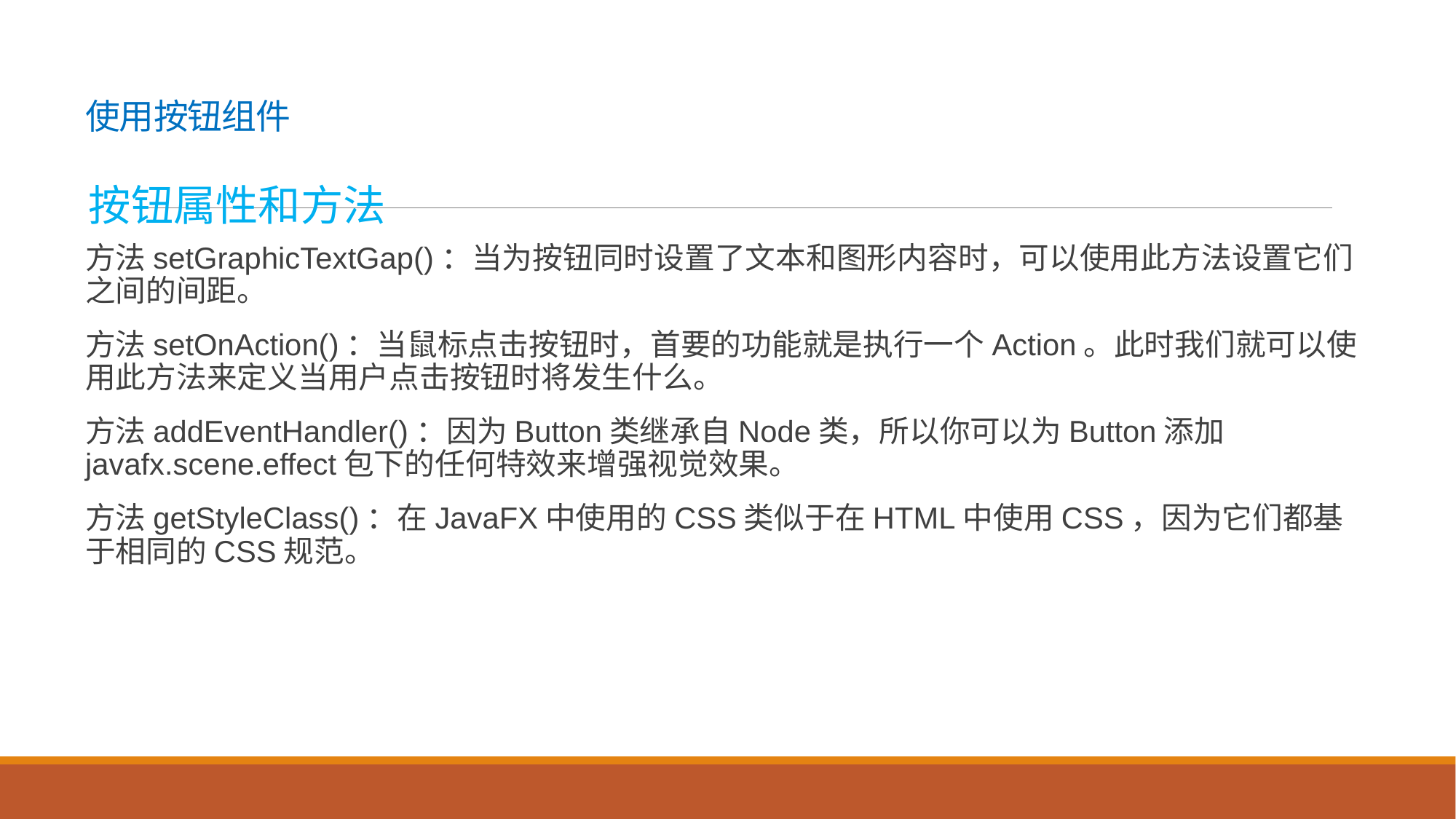

# 使用按钮组件
按钮属性和方法
方法setGraphicTextGap()：当为按钮同时设置了文本和图形内容时，可以使用此方法设置它们之间的间距。
方法setOnAction()：当鼠标点击按钮时，首要的功能就是执行一个Action。此时我们就可以使用此方法来定义当用户点击按钮时将发生什么。
方法addEventHandler()：因为Button类继承自Node类，所以你可以为Button添加javafx.scene.effect包下的任何特效来增强视觉效果。
方法getStyleClass()：在JavaFX中使用的CSS类似于在HTML中使用CSS，因为它们都基于相同的CSS规范。